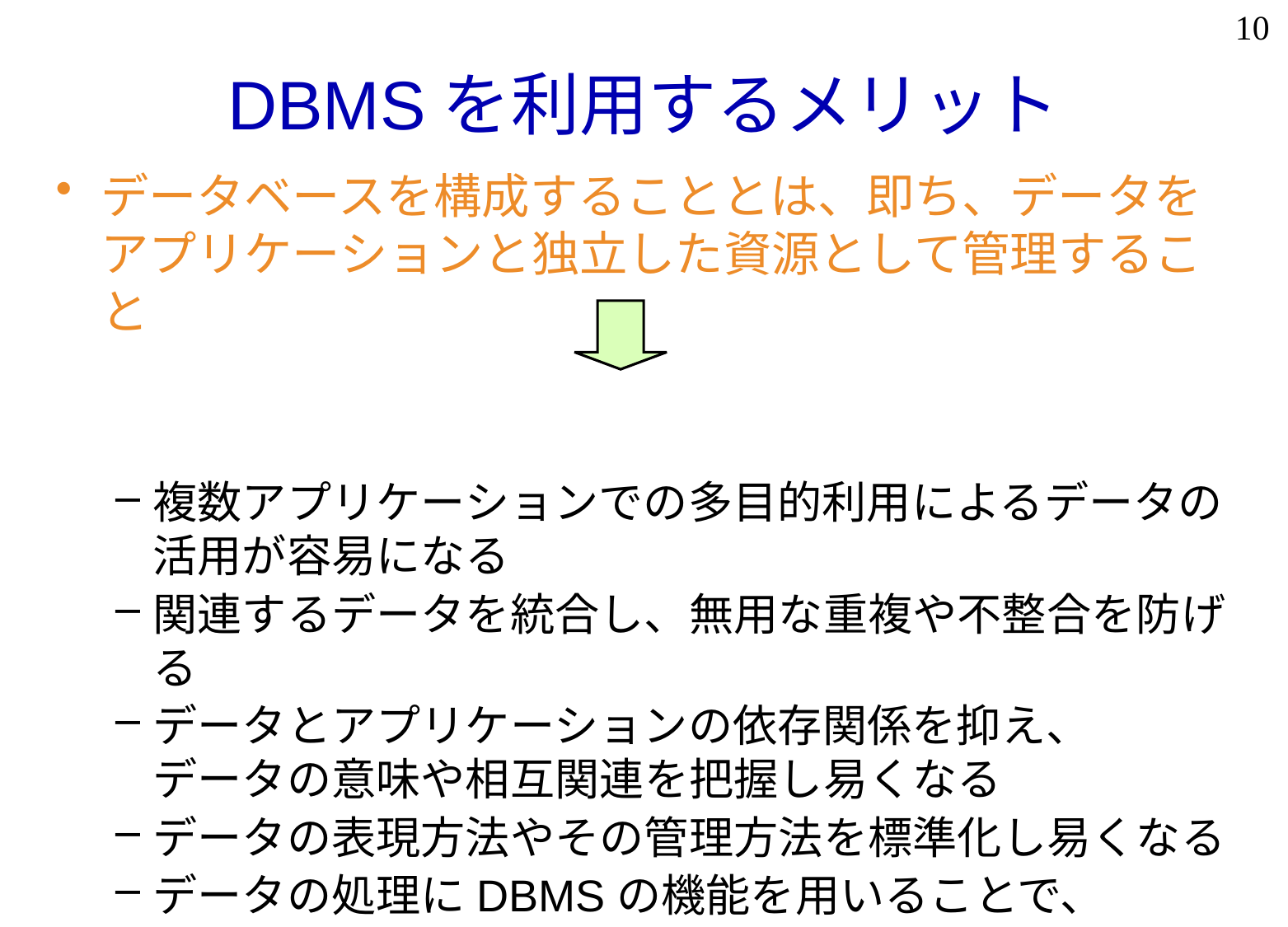

10
# DBMSを利用するメリット
データベースを構成することとは、即ち、データを
アプリケーションと独立した資源として管理すること

複数アプリケーションでの多目的利用によるデータの
活用が容易になる
関連するデータを統合し、無用な重複や不整合を防げる
データとアプリケーションの依存関係を抑え、
データの意味や相互関連を把握し易くなる
データの表現方法やその管理方法を標準化し易くなる
データの処理にDBMSの機能を用いることで、
アプリケーションで実装するロジックを簡明にできる